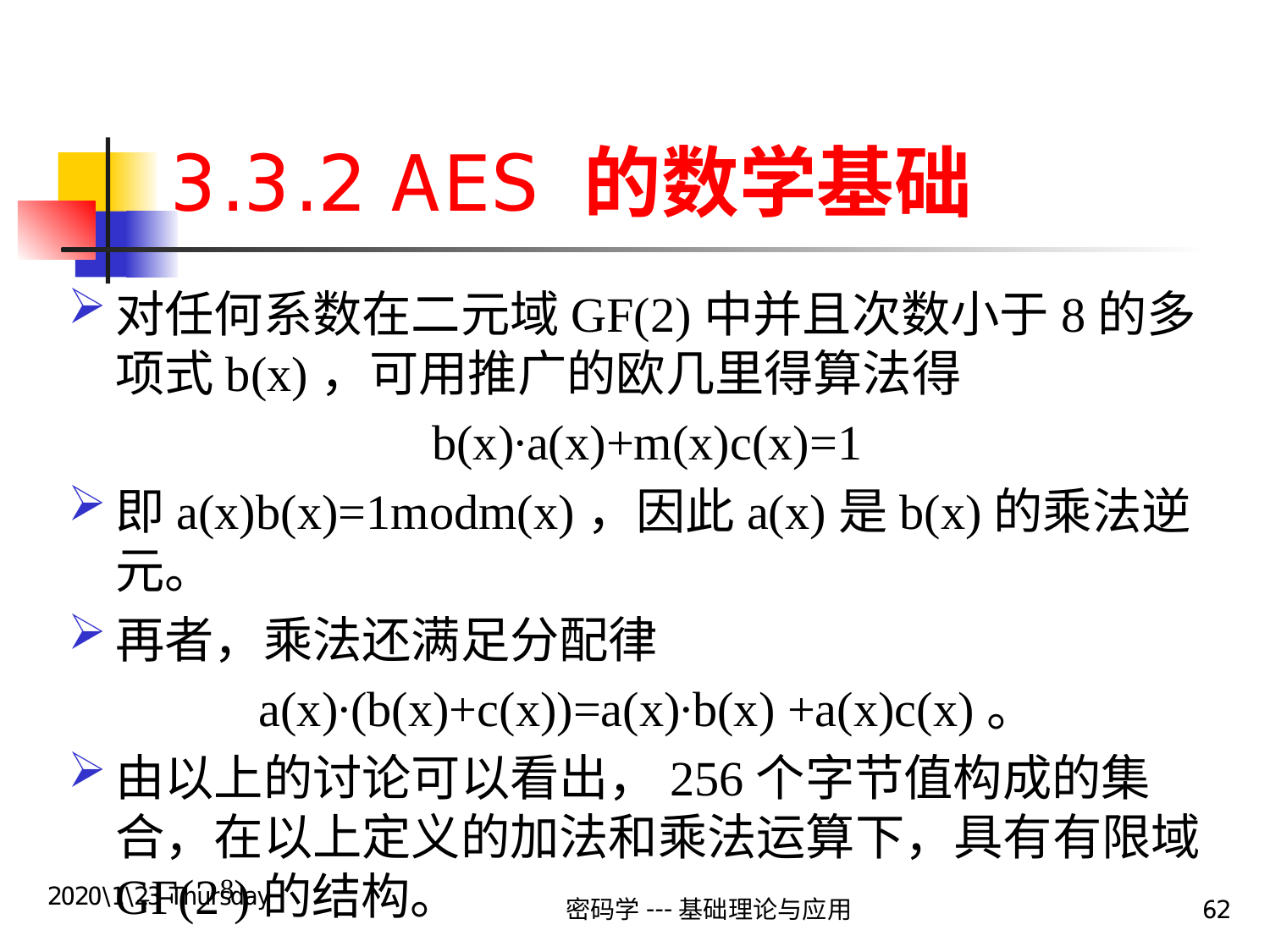

# 3.3.2 AES 的数学基础
对任何系数在二元域GF(2)中并且次数小于8的多项式b(x)，可用推广的欧几里得算法得
b(x)∙a(x)+m(x)c(x)=1
即a(x)b(x)=1modm(x)，因此a(x)是b(x)的乘法逆元。
再者，乘法还满足分配律
a(x)∙(b(x)+c(x))=a(x)∙b(x) +a(x)c(x)。
由以上的讨论可以看出，256个字节值构成的集合，在以上定义的加法和乘法运算下，具有有限域GF(28)的结构。
2020\1\23 Thursday
密码学---基础理论与应用
62